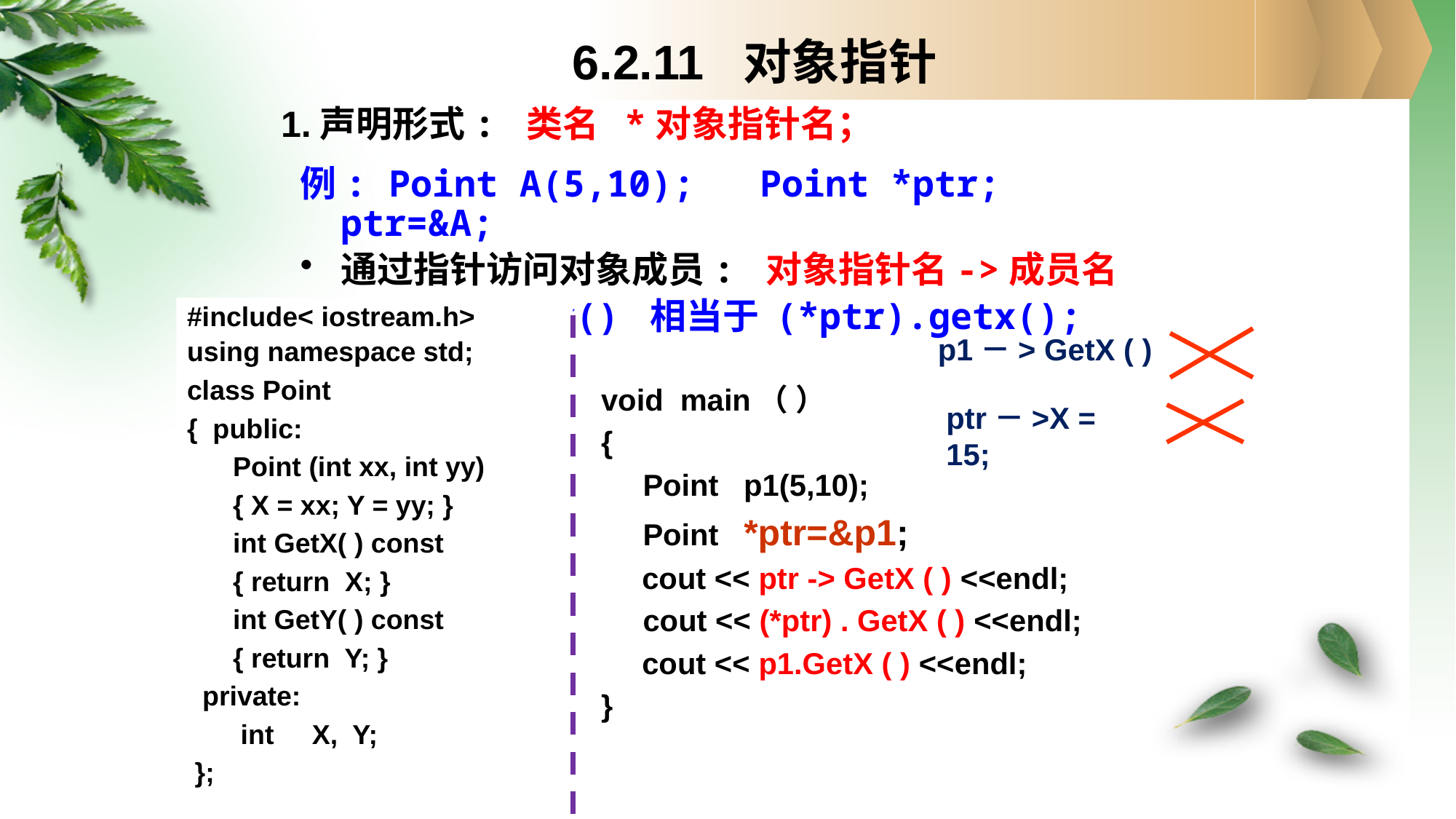

6.2.11  对象指针
# 1.声明形式: 类名  *对象指针名；
例: Point A(5,10);   Point *ptr;  ptr=&A;
通过指针访问对象成员: 对象指针名->成员名
ptr->getx() 相当于 (*ptr).getx();
#include< iostream.h>
using namespace std;
class Point
{  public:
      Point (int xx, int yy)
      { X = xx; Y = yy; }
      int GetX( ) const
      { return  X; }
      int GetY( ) const
      { return  Y; }
  private:
       int     X,  Y;
 };
p1－> GetX ( )

void  main（ ）
{
     Point   p1(5,10);
     Point   *ptr=&p1;
	cout << ptr -> GetX ( ) <<endl;
     cout << (*ptr) . GetX ( ) <<endl;
	cout << p1.GetX ( ) <<endl;
}
ptr－>X = 15;